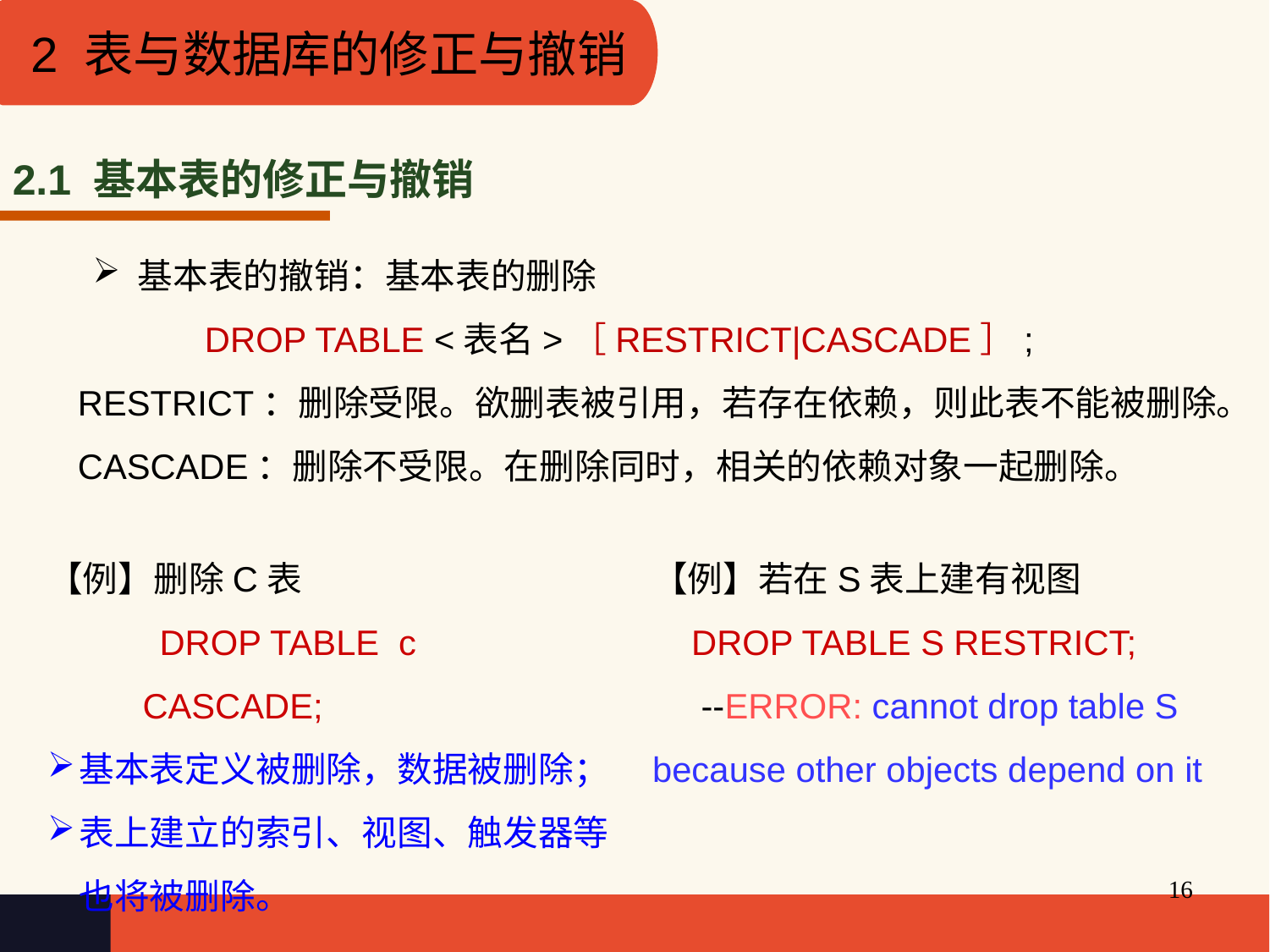

2 表与数据库的修正与撤销
2.1 基本表的修正与撤销

基本表的撤销：基本表的删除
	DROP TABLE <表名>［RESTRICT|CASCADE］;
RESTRICT：删除受限。欲删表被引用，若存在依赖，则此表不能被删除。
CASCADE：删除不受限。在删除同时，相关的依赖对象一起删除。
【例】删除C表
     DROP TABLE  c  CASCADE;
基本表定义被删除，数据被删除；
表上建立的索引、视图、触发器等也将被删除。
【例】若在S表上建有视图
    DROP TABLE S RESTRICT;
     --ERROR: cannot drop table S
because other objects depend on it
16